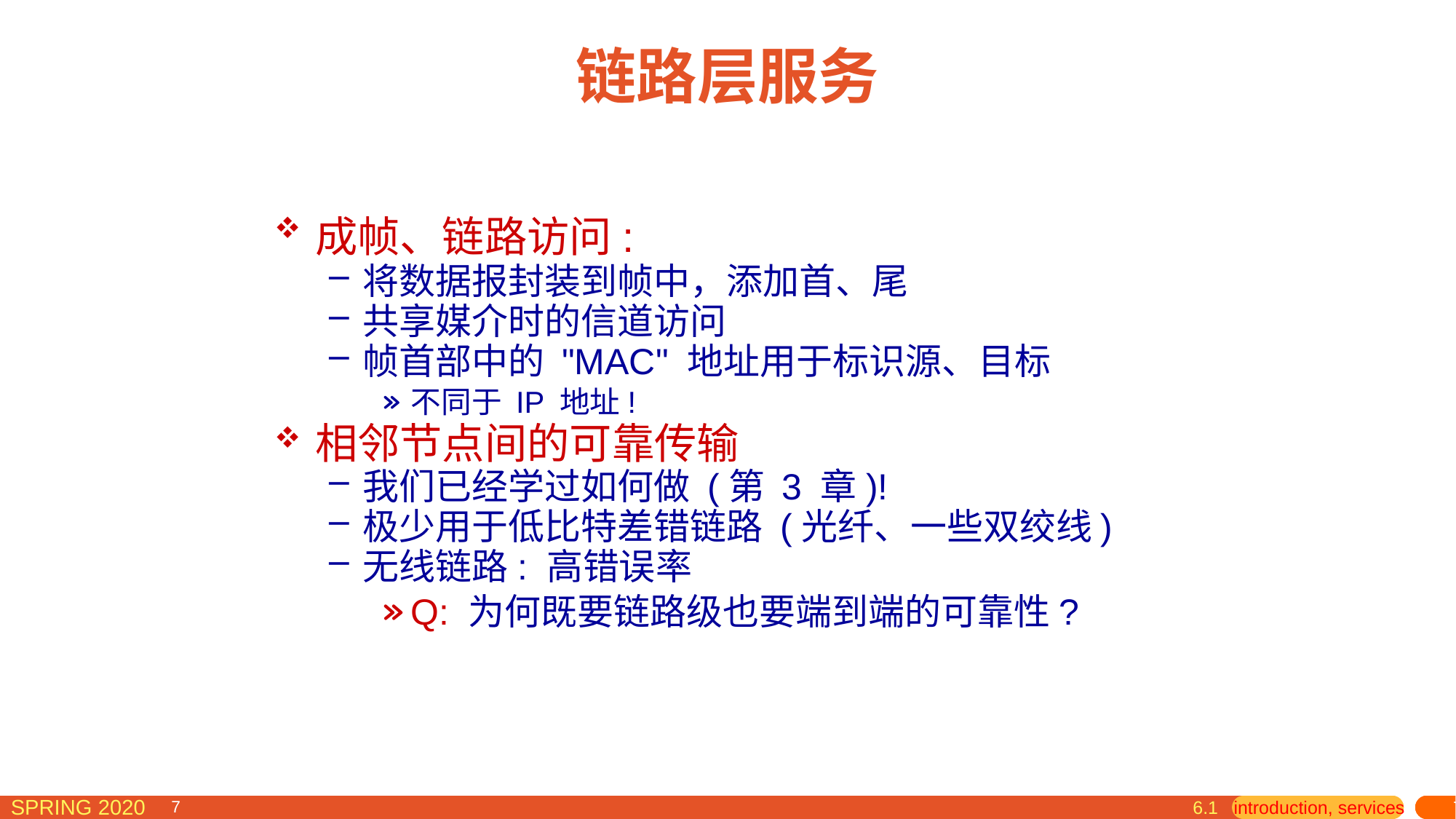

# 链路层服务
成帧、链路访问:
将数据报封装到帧中，添加首、尾
共享媒介时的信道访问
帧首部中的 "MAC" 地址用于标识源、目标
不同于 IP 地址!
相邻节点间的可靠传输
我们已经学过如何做 (第 3 章)!
极少用于低比特差错链路 (光纤、一些双绞线)
无线链路: 高错误率
Q: 为何既要链路级也要端到端的可靠性?
6.1   introduction, services